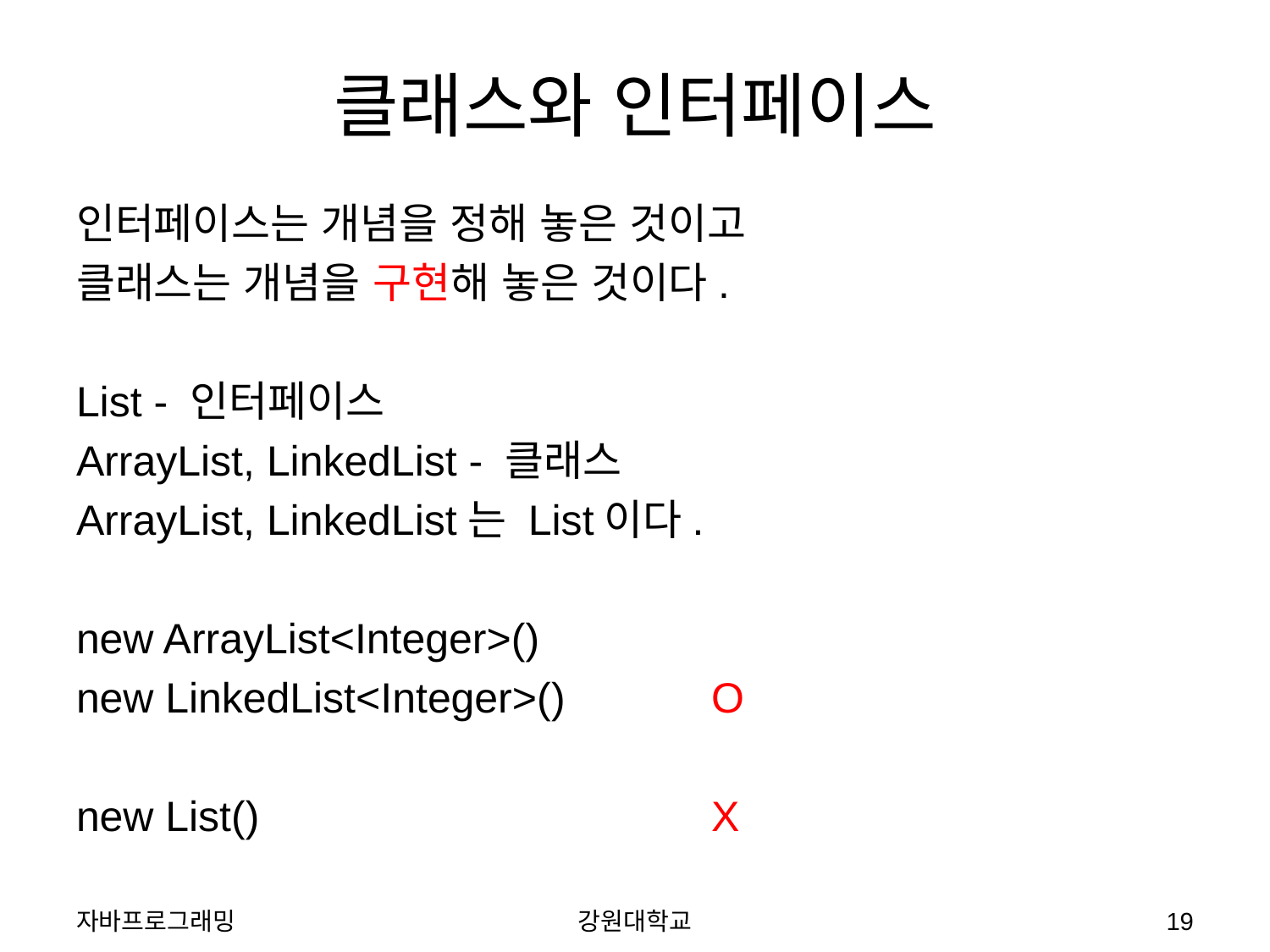

# 클래스와 인터페이스
인터페이스는 개념을 정해 놓은 것이고
클래스는 개념을 구현해 놓은 것이다.

List - 인터페이스
ArrayList, LinkedList - 클래스
ArrayList, LinkedList는 List이다.

new ArrayList<Integer>()
new LinkedList<Integer>()   	O

new List()				X
자바프로그래밍
강원대학교
19